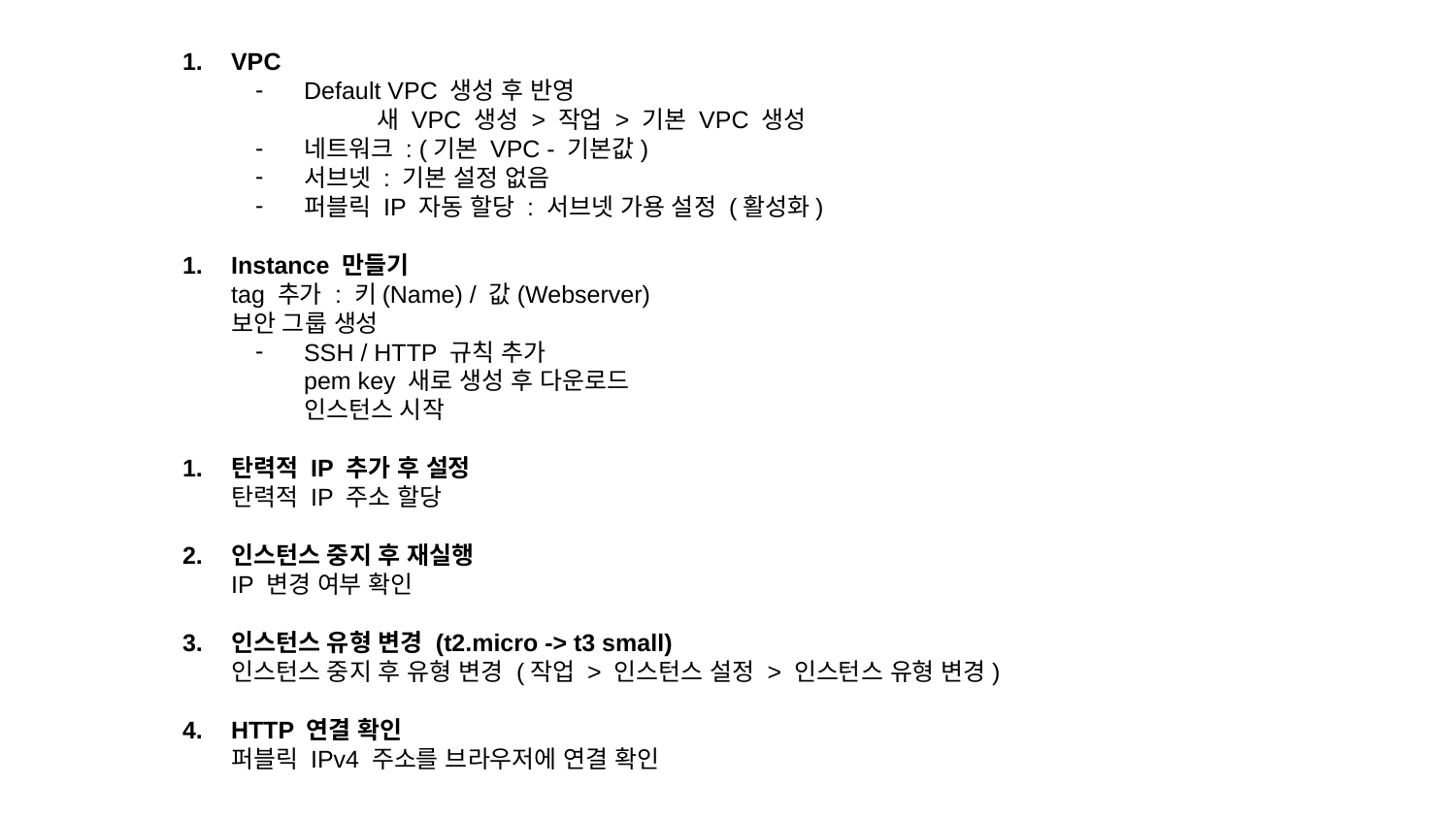

VPC
Default VPC 생성 후 반영
	새 VPC 생성 > 작업 > 기본 VPC 생성
네트워크 : (기본 VPC - 기본값)
서브넷 : 기본 설정 없음
퍼블릭 IP 자동 할당 : 서브넷 가용 설정 (활성화)

Instance 만들기
tag 추가 : 키(Name) / 값(Webserver)
보안 그룹 생성
SSH / HTTP 규칙 추가
	pem key 새로 생성 후 다운로드
	인스턴스 시작

탄력적 IP 추가 후 설정
탄력적 IP 주소 할당

인스턴스 중지 후 재실행
IP 변경 여부 확인

인스턴스 유형 변경 (t2.micro -> t3 small)
인스턴스 중지 후 유형 변경 (작업 > 인스턴스 설정 > 인스턴스 유형 변경)

HTTP 연결 확인
퍼블릭 IPv4 주소를 브라우저에 연결 확인